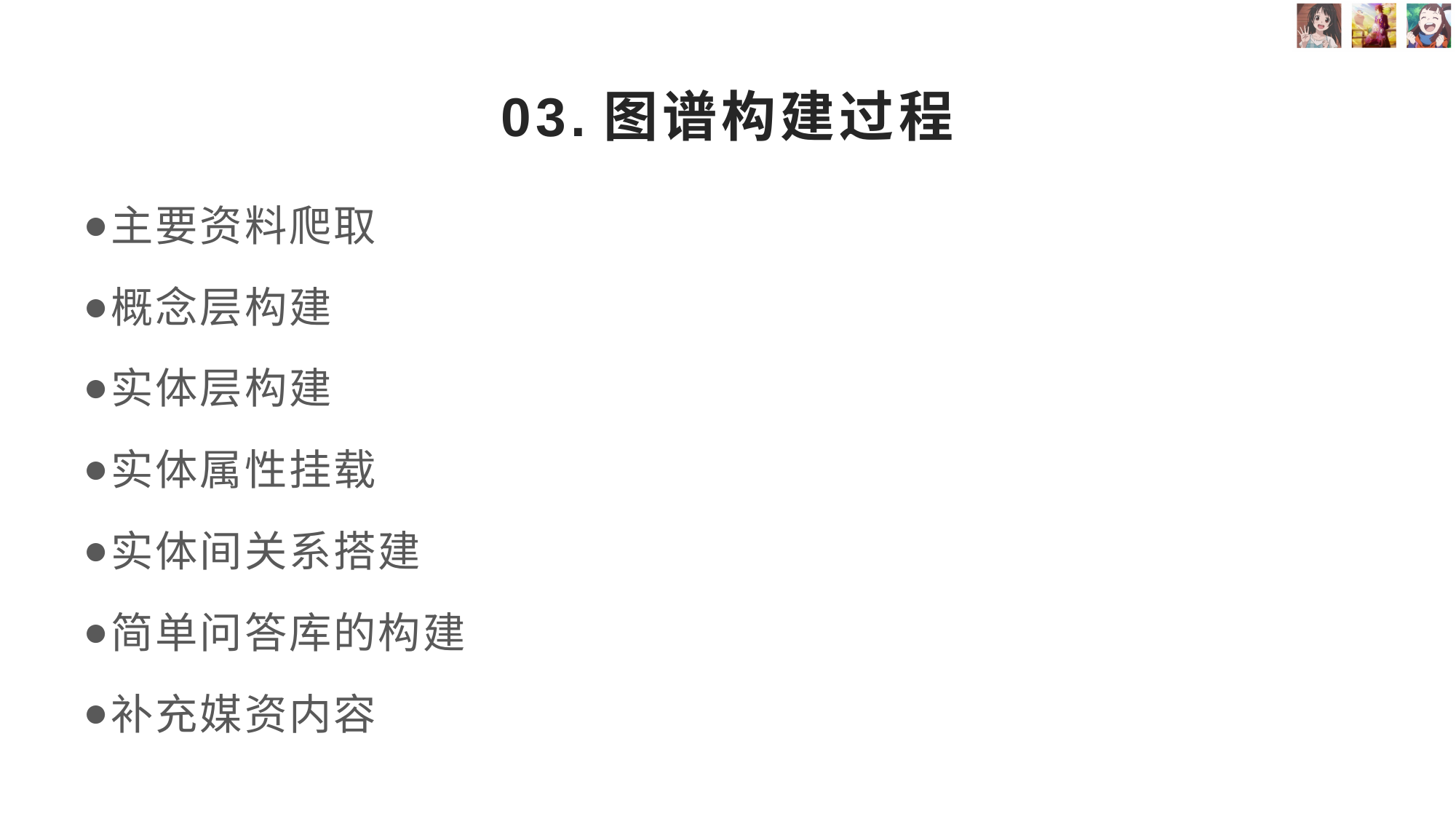

# 03.图谱构建过程
主要资料爬取
概念层构建
实体层构建
实体属性挂载
实体间关系搭建
简单问答库的构建
补充媒资内容